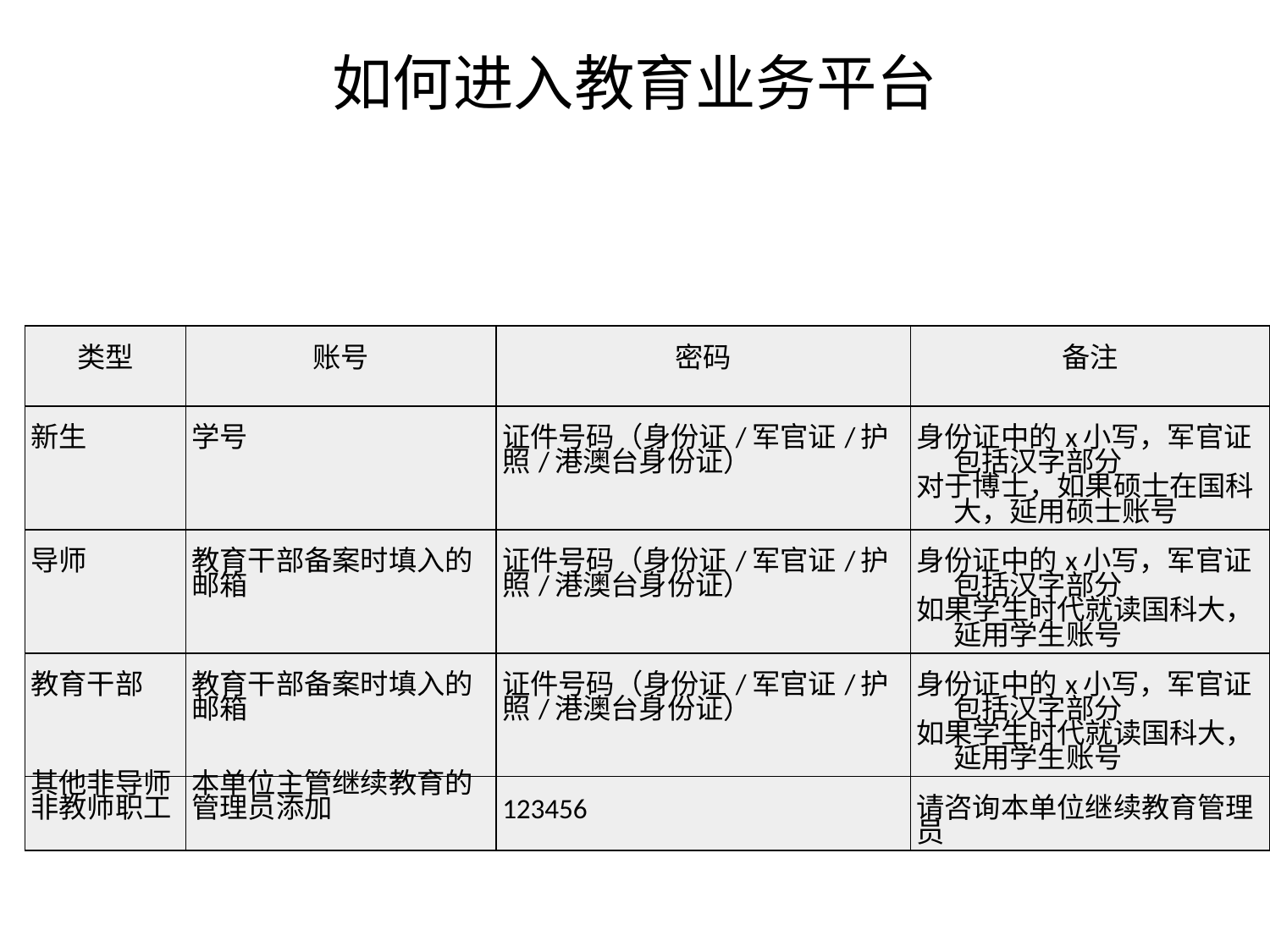

# 如何进入教育业务平台
|  |  |  |  |
| --- | --- | --- | --- |
| 类型 | 账号 | 密码 | 备注 |
| 新生 | 学号 | 证件号码（身份证/军官证/护照/港澳台身份证） | 身份证中的x小写，军官证包括汉字部分 对于博士，如果硕士在国科大，延用硕士账号 |
| 导师 | 教育干部备案时填入的邮箱 | 证件号码（身份证/军官证/护照/港澳台身份证） | 身份证中的x小写，军官证包括汉字部分 如果学生时代就读国科大，延用学生账号 |
| 教育干部 | 教育干部备案时填入的邮箱 | 证件号码（身份证/军官证/护照/港澳台身份证） | 身份证中的x小写，军官证包括汉字部分 如果学生时代就读国科大，延用学生账号 |
| 其他非导师非教师职工 | 本单位主管继续教育的管理员添加 | 123456 | 请咨询本单位继续教育管理员 |